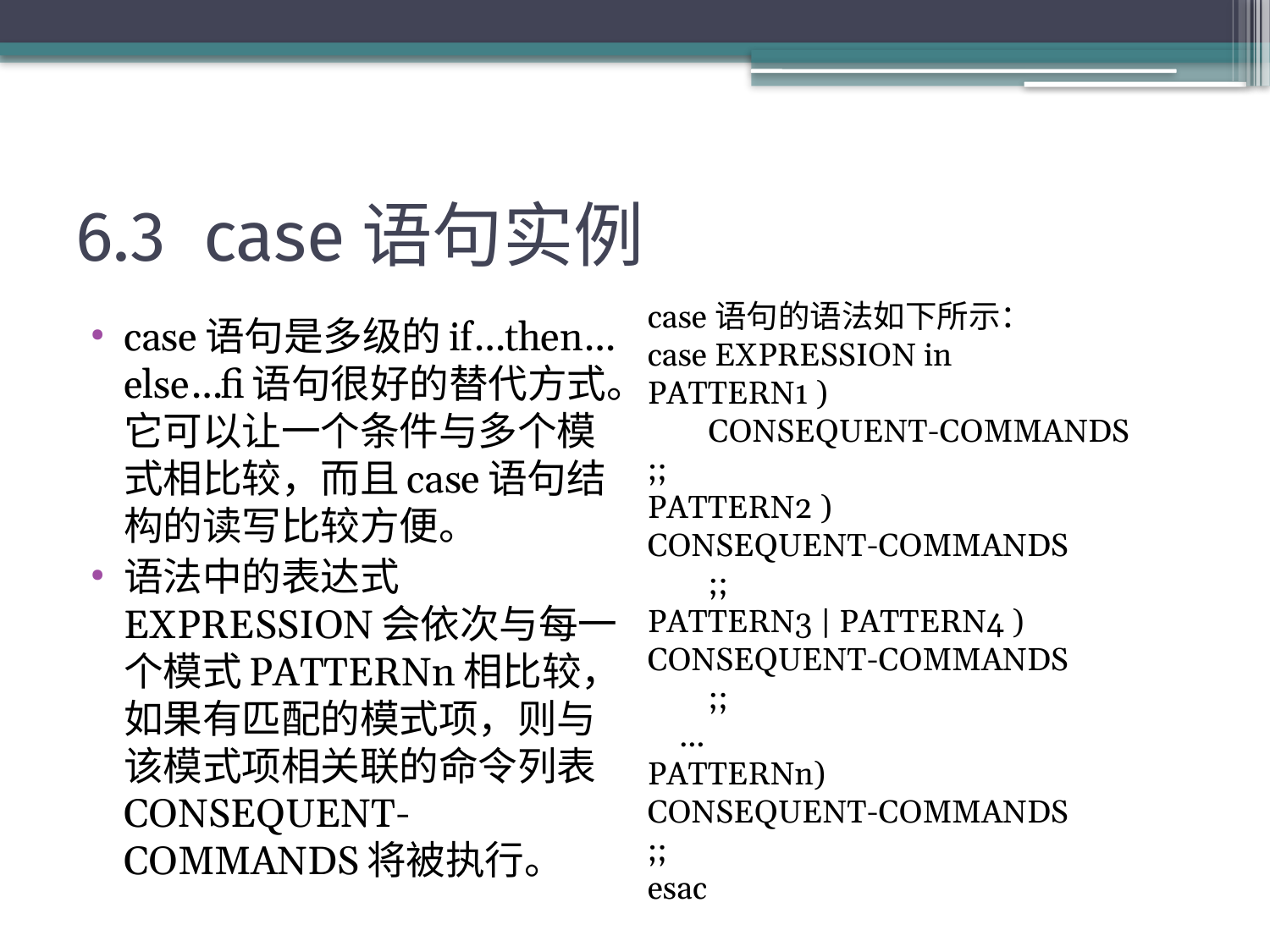

# 6.3  case语句实例
case语句的语法如下所示：
case EXPRESSION in
PATTERN1 )
        CONSEQUENT-COMMANDS
;;
PATTERN2 )
CONSEQUENT-COMMANDS
        ;;
PATTERN3 | PATTERN4 )
CONSEQUENT-COMMANDS
        ;;
    …
PATTERNn)
CONSEQUENT-COMMANDS
;;
esac
case语句是多级的if…then…else…fi语句很好的替代方式。它可以让一个条件与多个模式相比较，而且case语句结构的读写比较方便。
语法中的表达式EXPRESSION会依次与每一个模式PATTERNn相比较，如果有匹配的模式项，则与该模式项相关联的命令列表CONSEQUENT-COMMANDS将被执行。